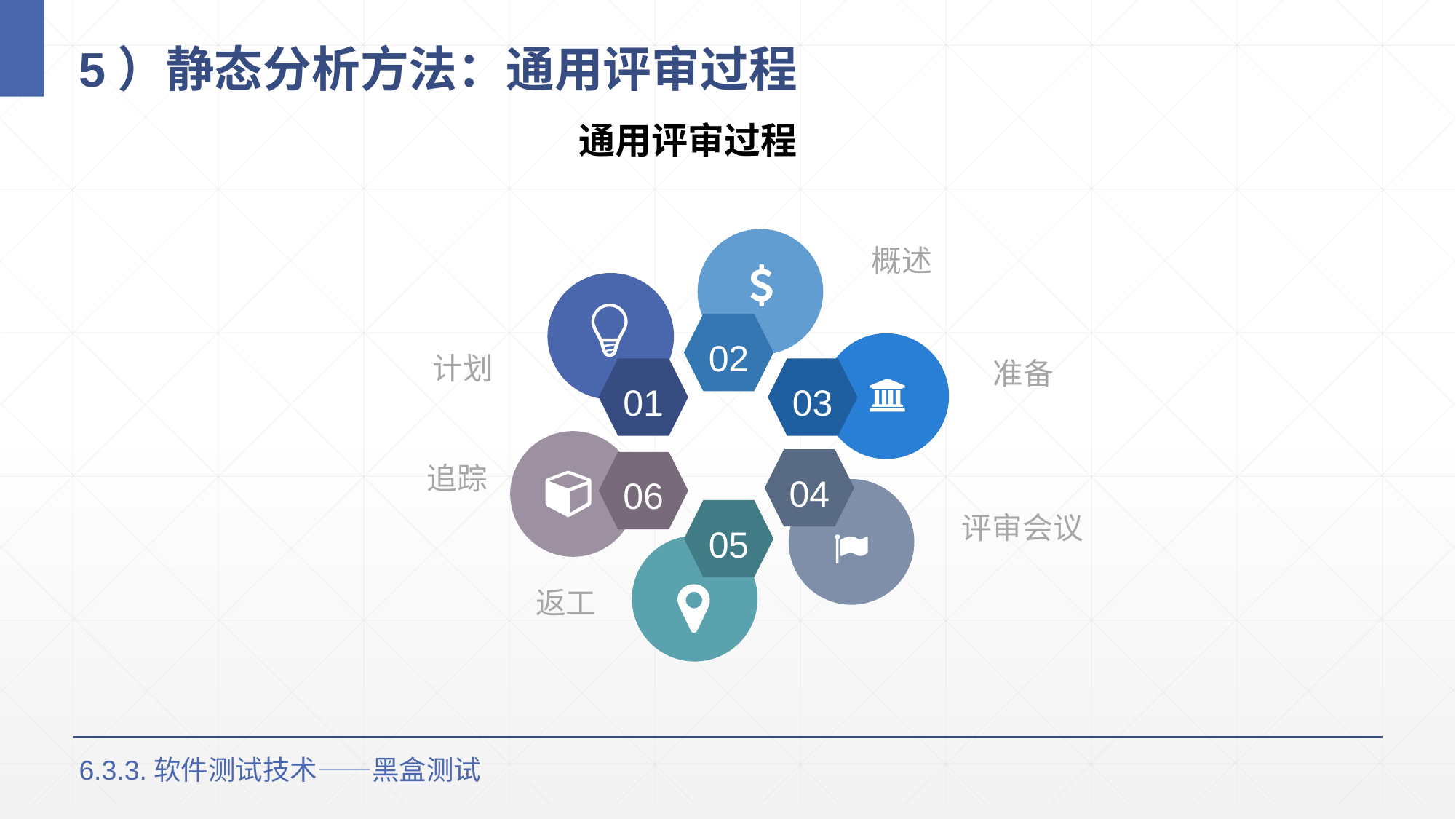

# 5）静态分析方法：通用评审过程
通用评审过程

概述

02

计划
准备
01
03

04
06
追踪

05
评审会议

返工

6.3.3.软件测试技术——黑盒测试